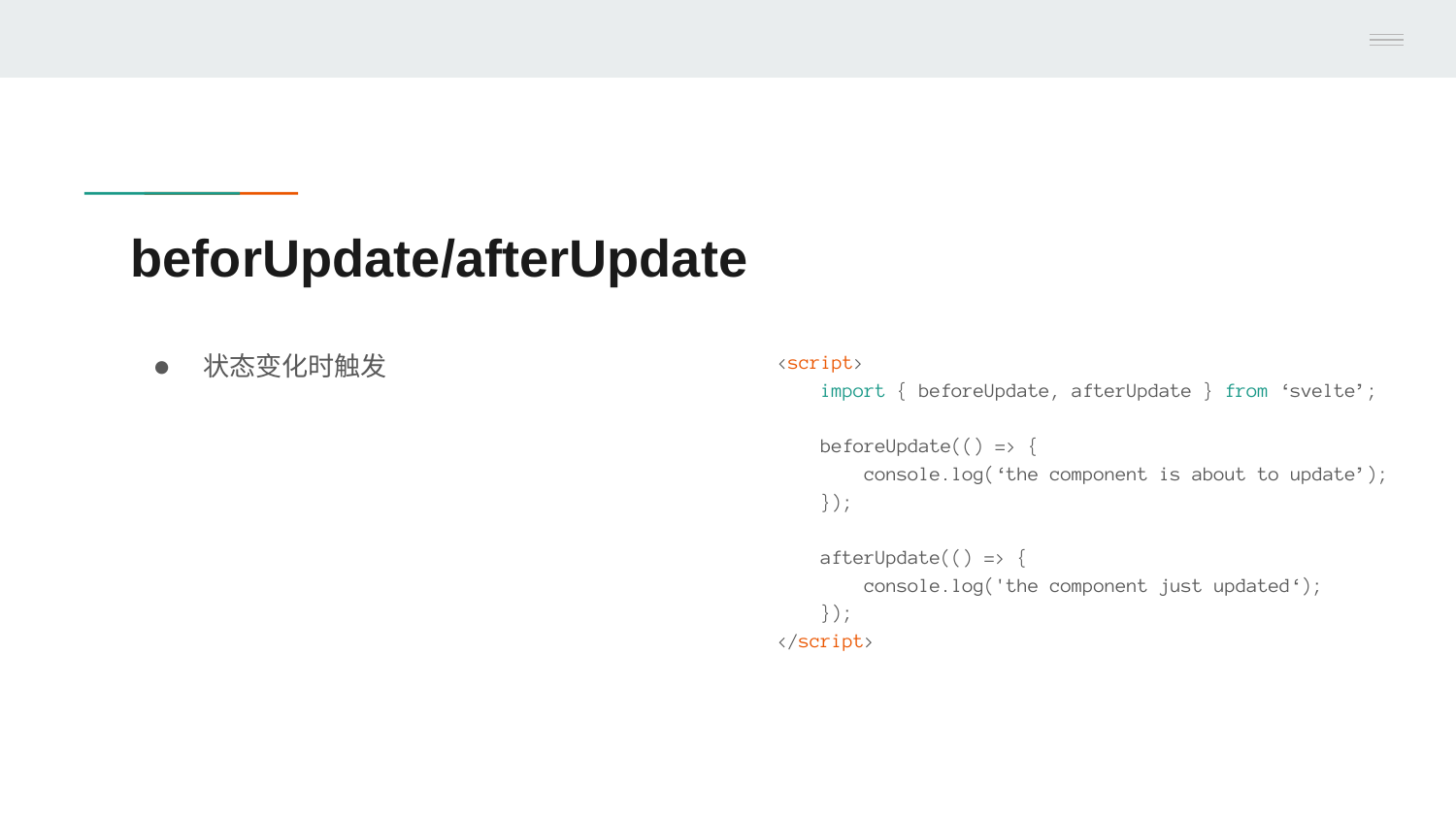

# beforUpdate/afterUpdate
状态变化时触发
<script>
    import { beforeUpdate, afterUpdate } from ‘svelte’;

    beforeUpdate(() => {
        console.log(‘the component is about to update’);
    });

    afterUpdate(() => {
        console.log('the component just updated‘);
    });
</script>